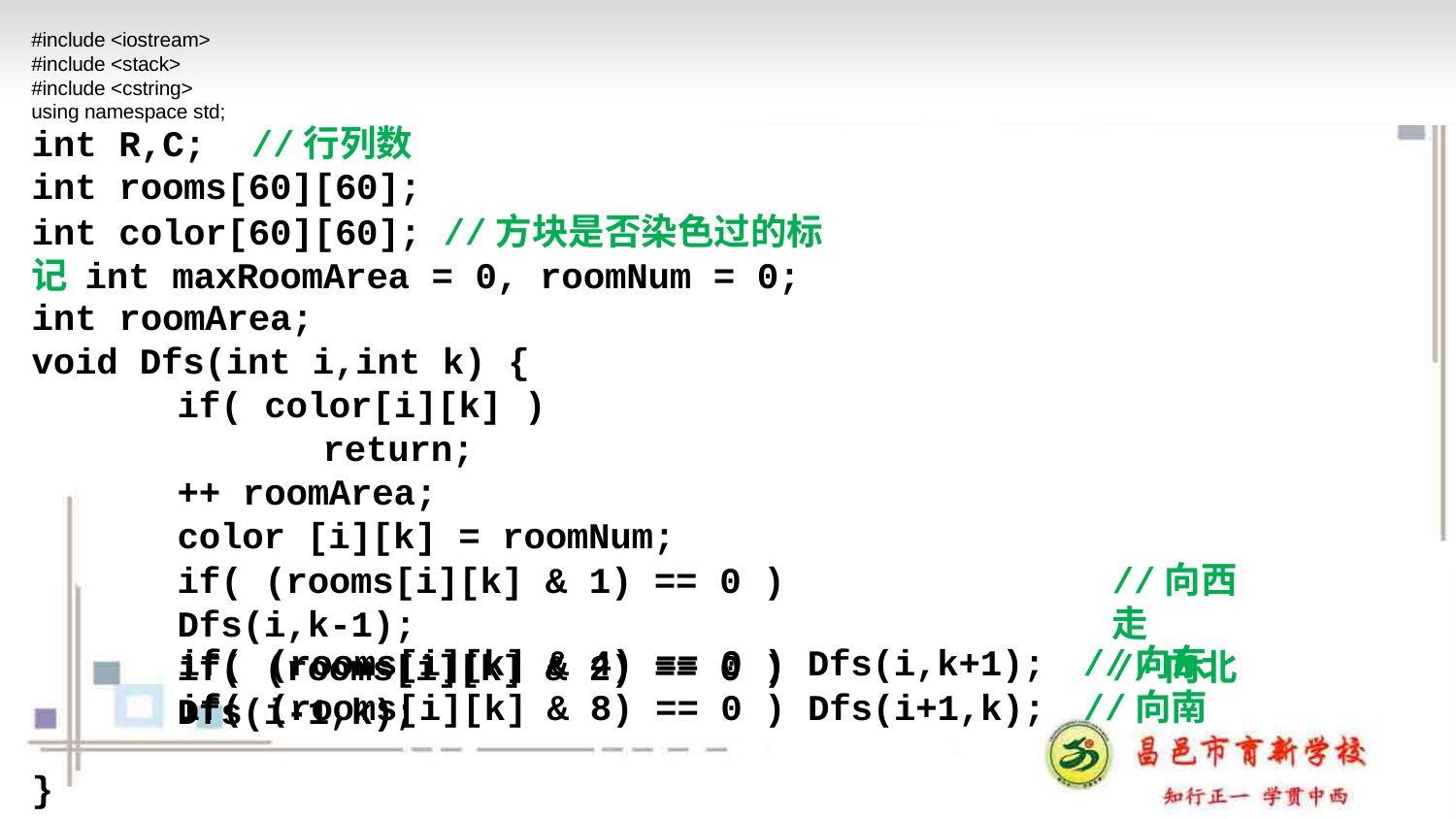

#include <iostream>  #include <stack>  #include <cstring>  using namespace std;
# int R,C;	//行列数
int rooms[60][60];
int color[60][60]; //方块是否染色过的标记 int maxRoomArea = 0, roomNum = 0;
int roomArea;
void Dfs(int i,int k) {
if( color[i][k] )
return;
++ roomArea;
color [i][k] = roomNum;
if( (rooms[i][k] & 1) == 0 ) Dfs(i,k-1);
if( (rooms[i][k] & 2) == 0 ) Dfs(i-1,k);
//向西走
//向北
| if( | (rooms[i][k] | & | 4) | == | 0 | ) Dfs(i,k+1); | //向东 |
| --- | --- | --- | --- | --- | --- | --- | --- |
| if( | (rooms[i][k] | & | 8) | == | 0 | ) Dfs(i+1,k); | //向南 |
22
}